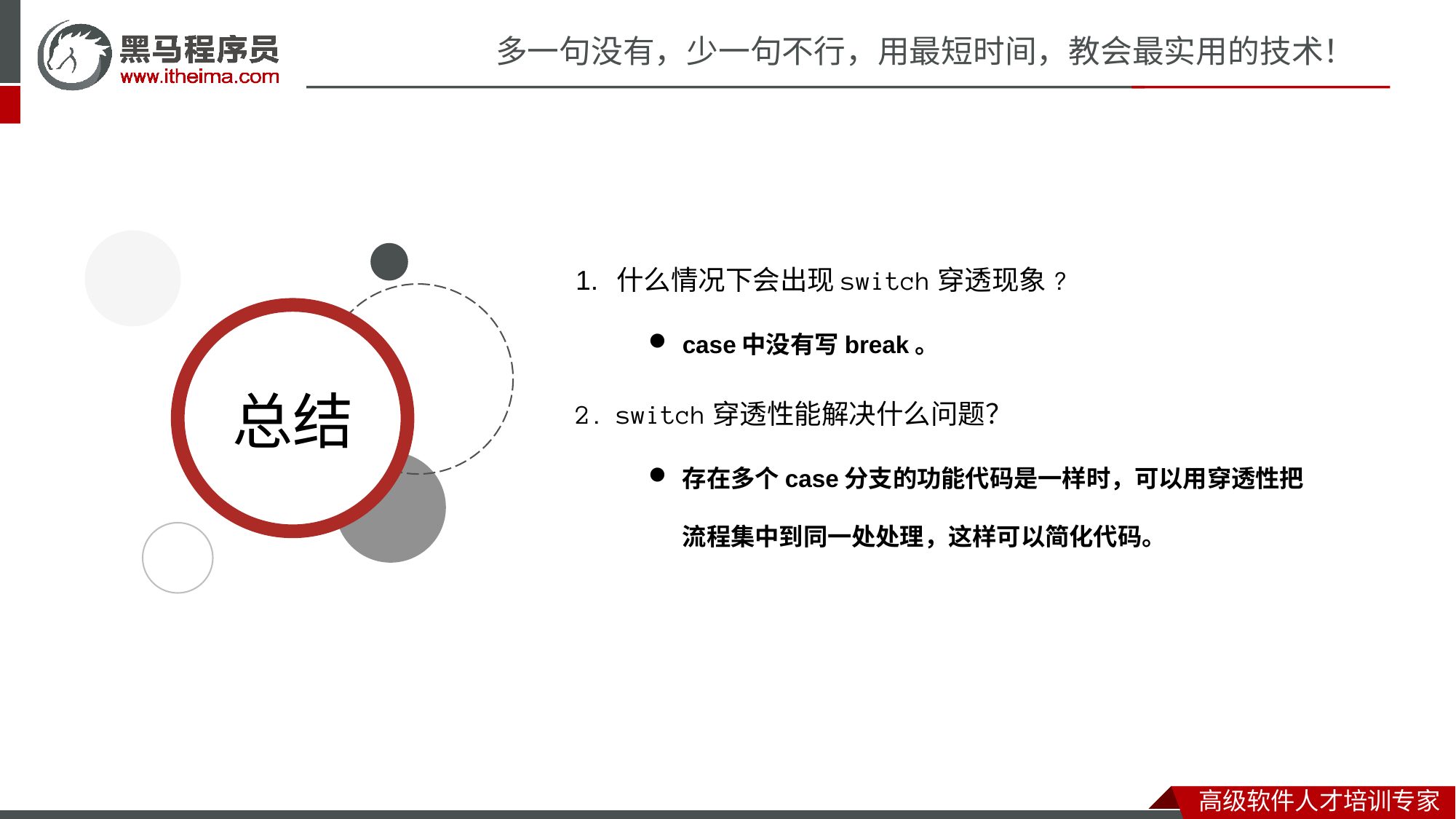

什么情况下会出现switch穿透现象?
case中没有写break。
switch穿透性能解决什么问题？
存在多个case分支的功能代码是一样时，可以用穿透性把流程集中到同一处处理，这样可以简化代码。